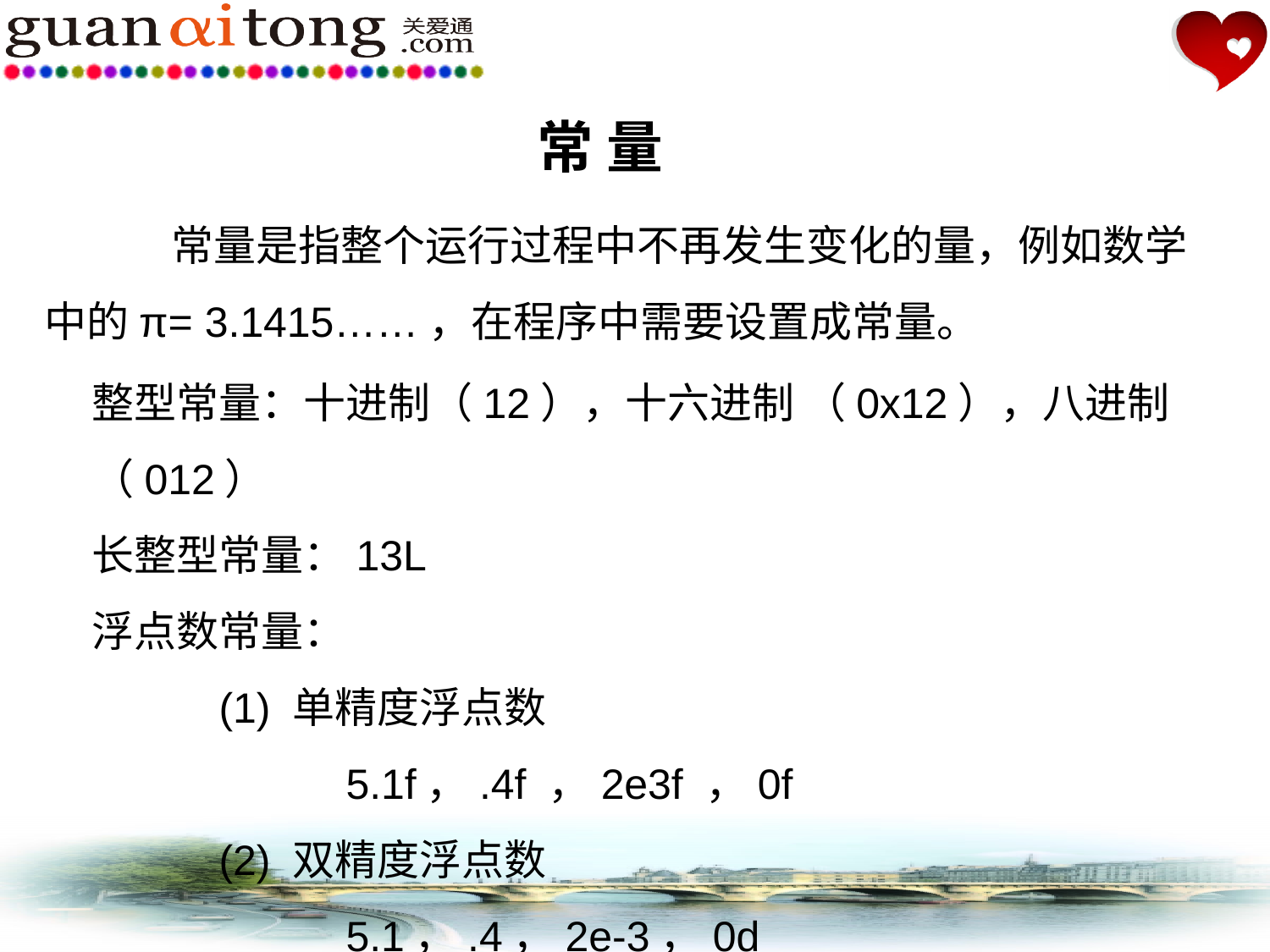

常 量
	常量是指整个运行过程中不再发生变化的量，例如数学中的π= 3.1415……，在程序中需要设置成常量。
整型常量：十进制（12），十六进制 （0x12），八进制（012）
长整型常量：13L
浮点数常量：
 	(1) 单精度浮点数
 	 	5.1f，.4f ，2e3f ，0f
	(2) 双精度浮点数
		5.1，.4，2e-3，0d